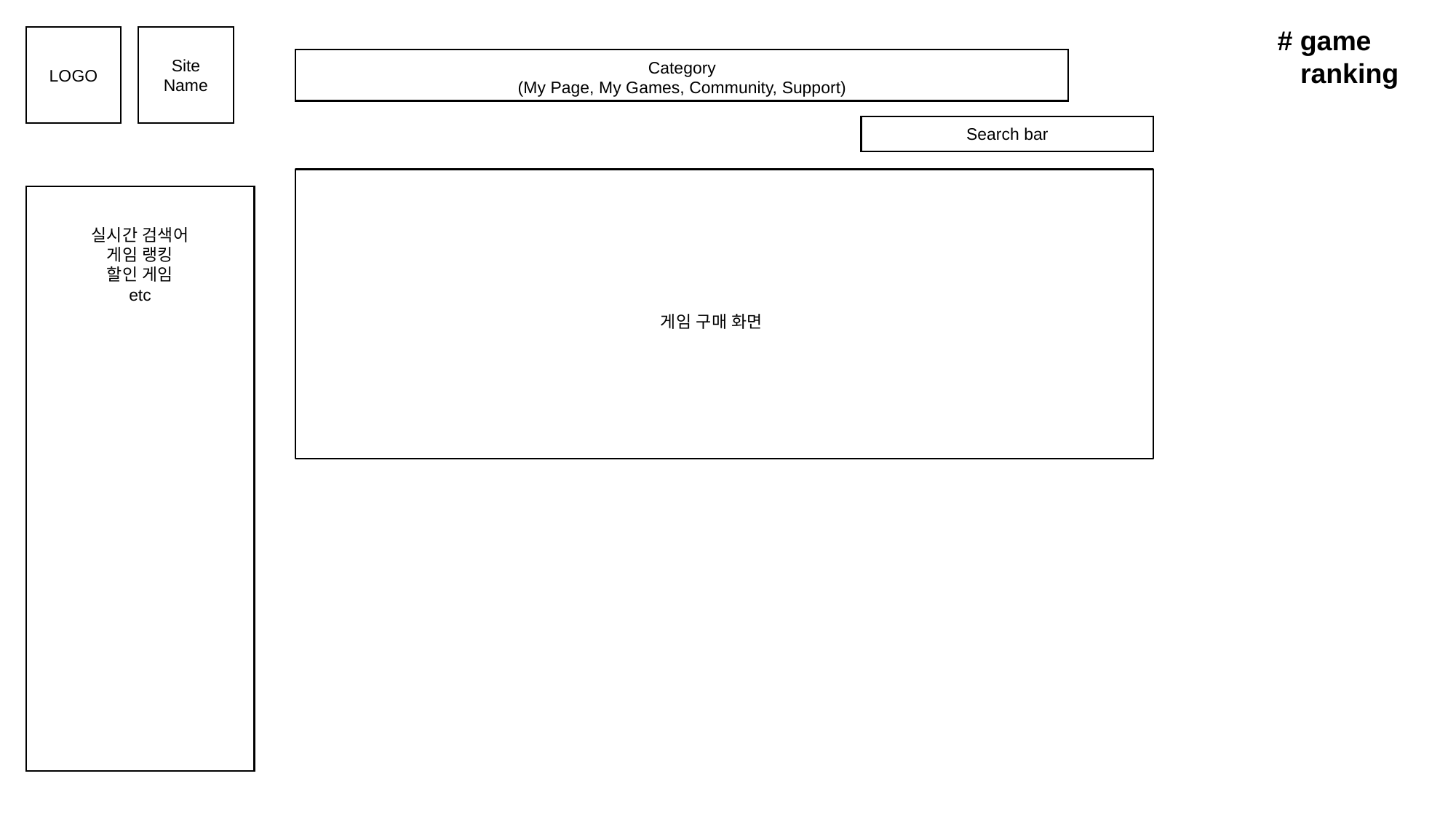

# game
   ranking

Site Name

Category
(My Page, My Games, Community, Support)
LOGO

Search bar

실시간 검색어
게임 랭킹
할인 게임
etc
게임 구매 화면